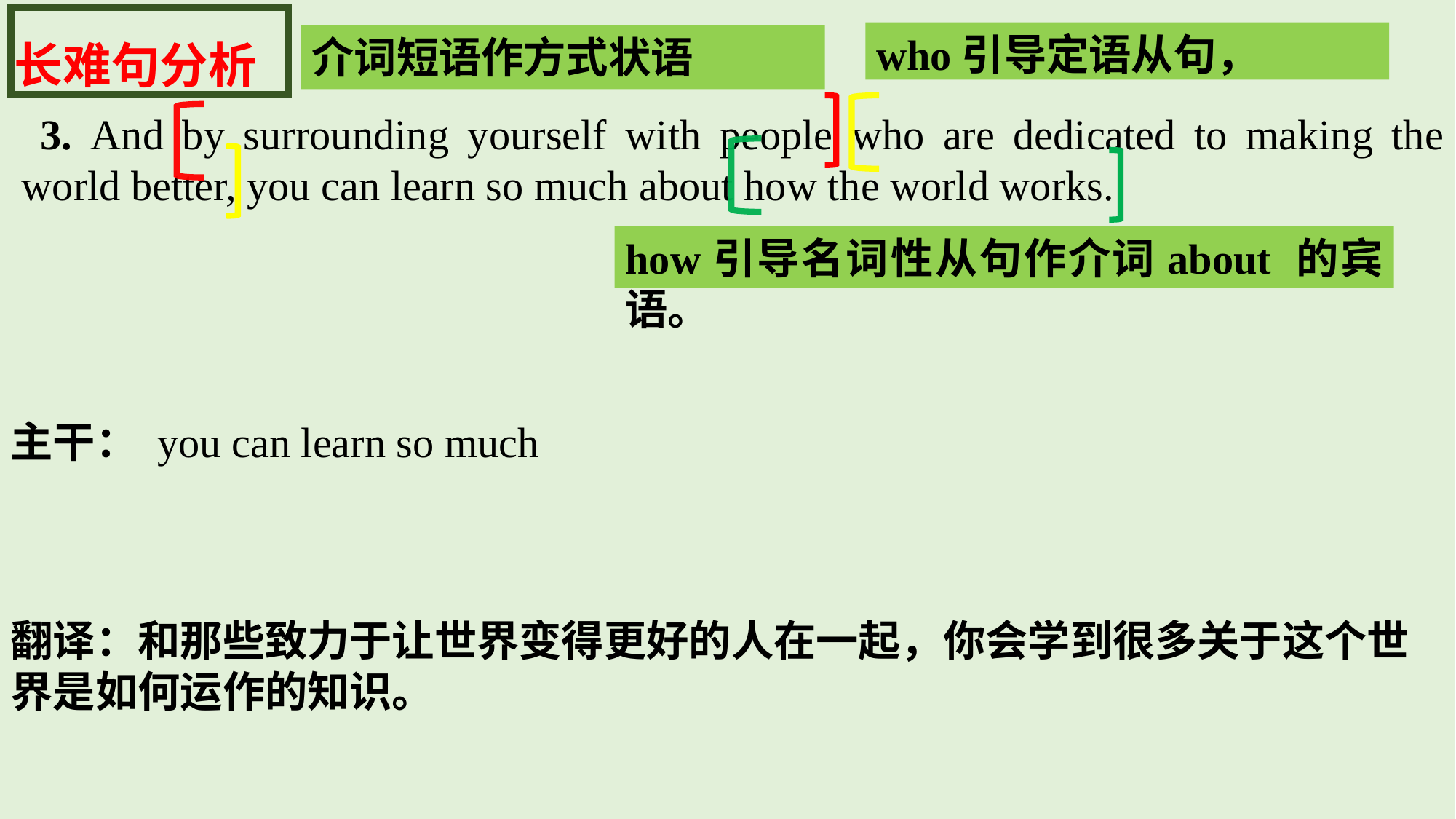

长难句分析

who引导定语从句，
介词短语作方式状语

 3. And by surrounding yourself with people who are dedicated to making the world better, you can learn so much about how the world works.

how引导名词性从句作介词about 的宾语。
主干： you can learn so much
翻译：和那些致力于让世界变得更好的人在一起，你会学到很多关于这个世界是如何运作的知识。